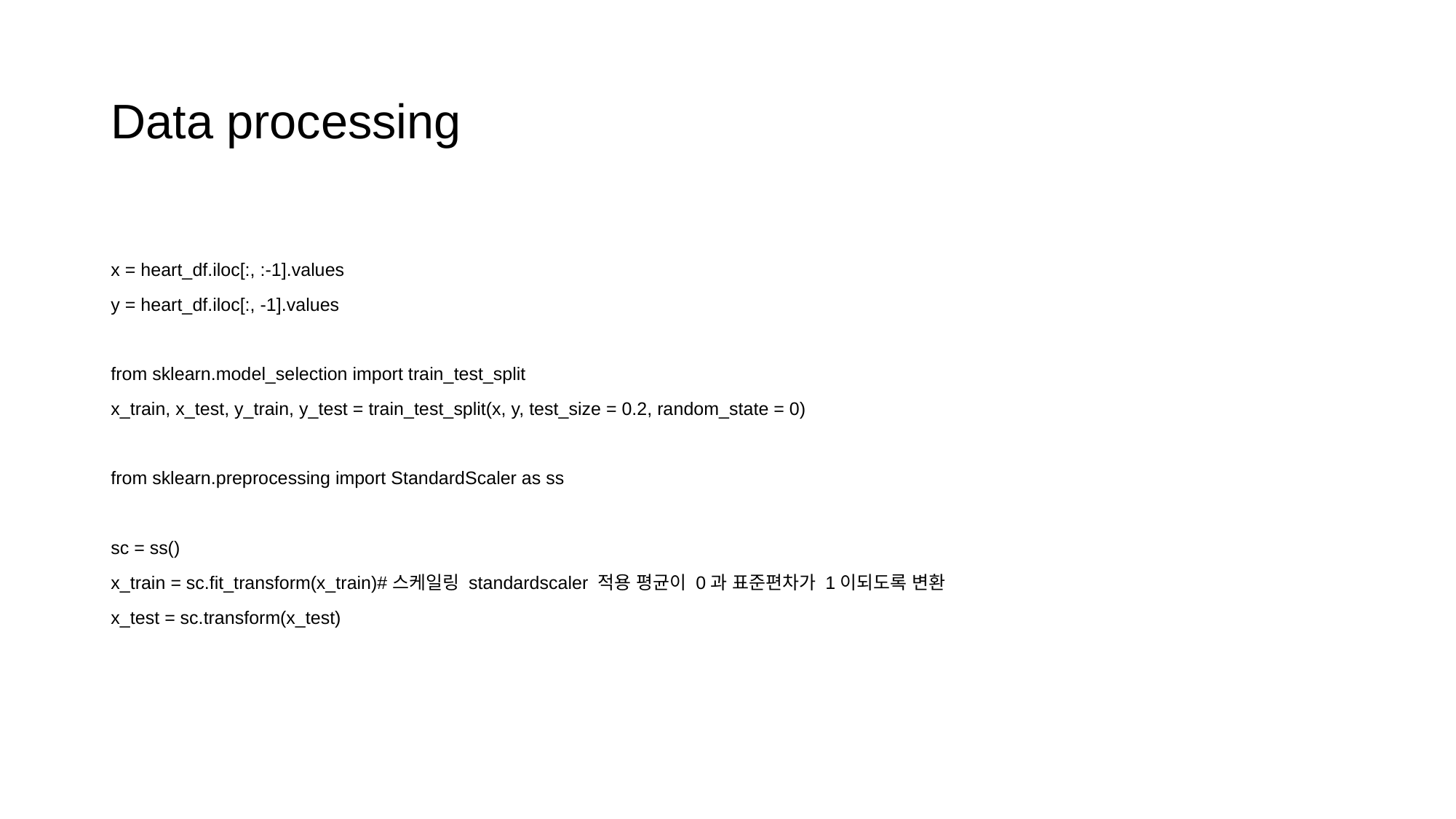

# Data processing

x = heart_df.iloc[:, :-1].values
y = heart_df.iloc[:, -1].values

from sklearn.model_selection import train_test_split
x_train, x_test, y_train, y_test = train_test_split(x, y, test_size = 0.2, random_state = 0)

from sklearn.preprocessing import StandardScaler as ss

sc = ss()
x_train = sc.fit_transform(x_train)#스케일링 standardscaler 적용 평균이 0과 표준편차가 1이되도록 변환
x_test = sc.transform(x_test)